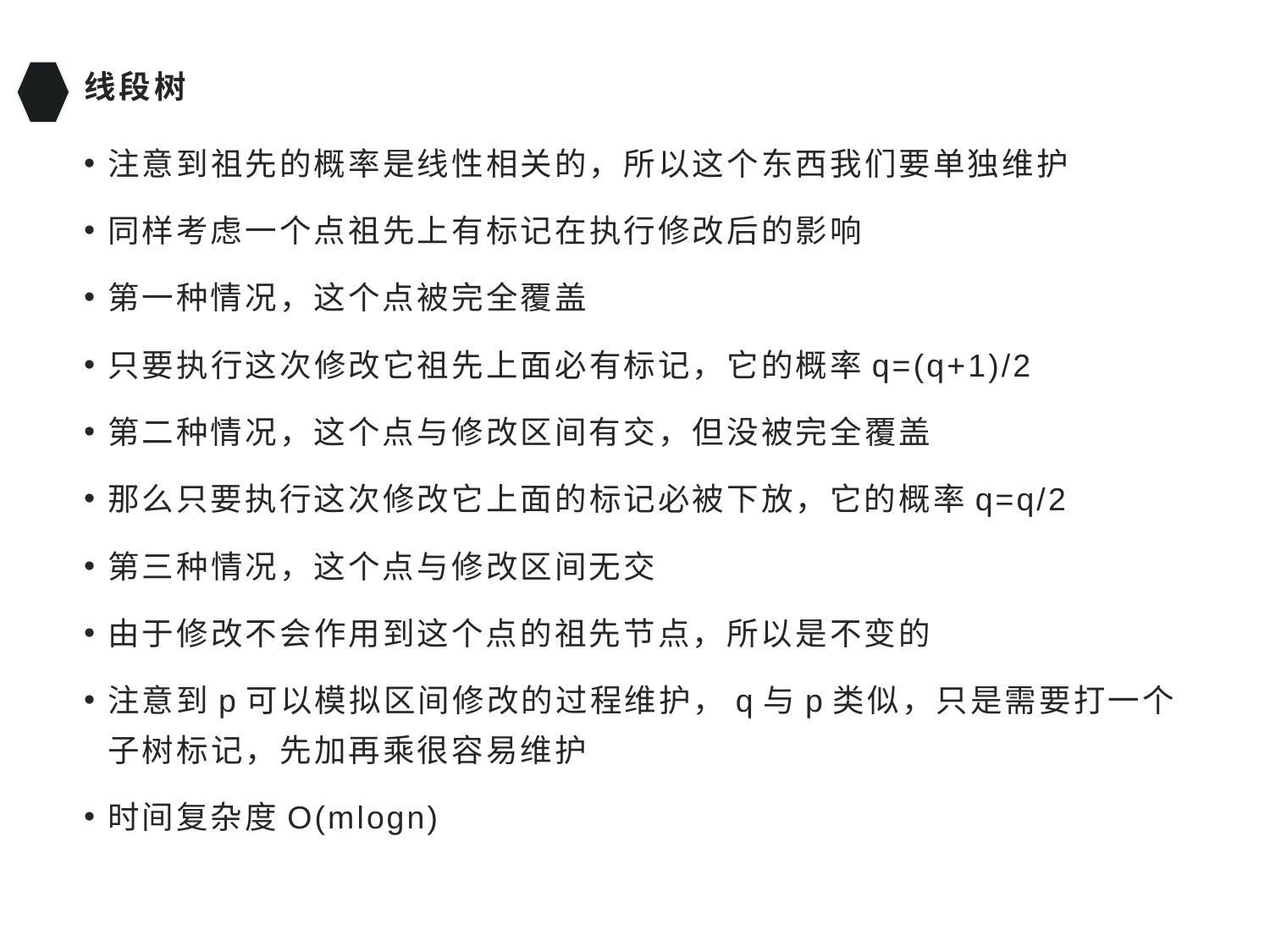

# 线段树
注意到祖先的概率是线性相关的，所以这个东西我们要单独维护
同样考虑一个点祖先上有标记在执行修改后的影响
第一种情况，这个点被完全覆盖
只要执行这次修改它祖先上面必有标记，它的概率q=(q+1)/2
第二种情况，这个点与修改区间有交，但没被完全覆盖
那么只要执行这次修改它上面的标记必被下放，它的概率q=q/2
第三种情况，这个点与修改区间无交
由于修改不会作用到这个点的祖先节点，所以是不变的
注意到p可以模拟区间修改的过程维护，q与p类似，只是需要打一个子树标记，先加再乘很容易维护
时间复杂度O(mlogn)